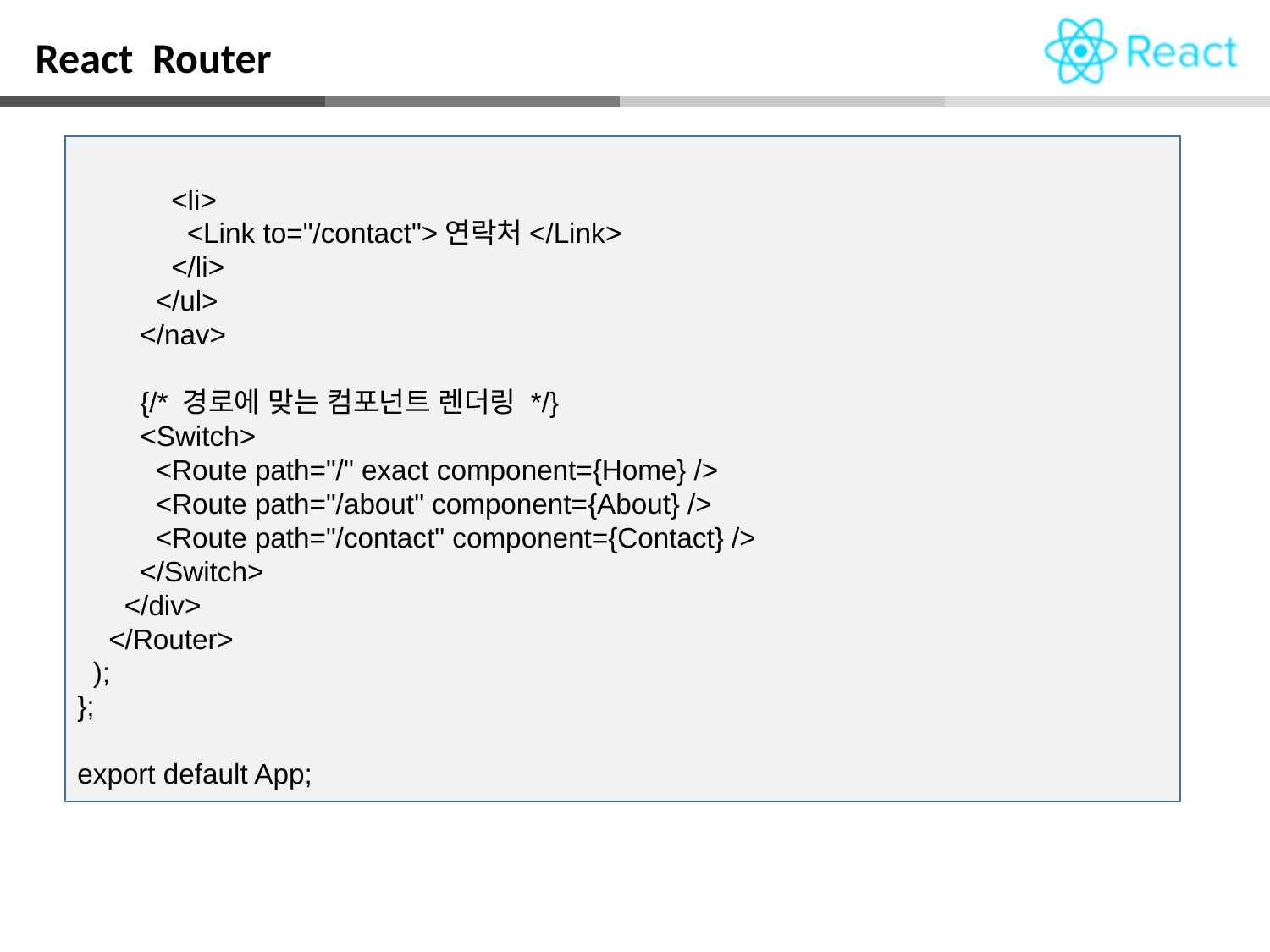

React  Router

            <li>
              <Link to="/contact">연락처</Link>
            </li>
          </ul>
        </nav>

        {/* 경로에 맞는 컴포넌트 렌더링 */}
        <Switch>
          <Route path="/" exact component={Home} />
          <Route path="/about" component={About} />
          <Route path="/contact" component={Contact} />
        </Switch>
      </div>
    </Router>
  );
};

export default App;